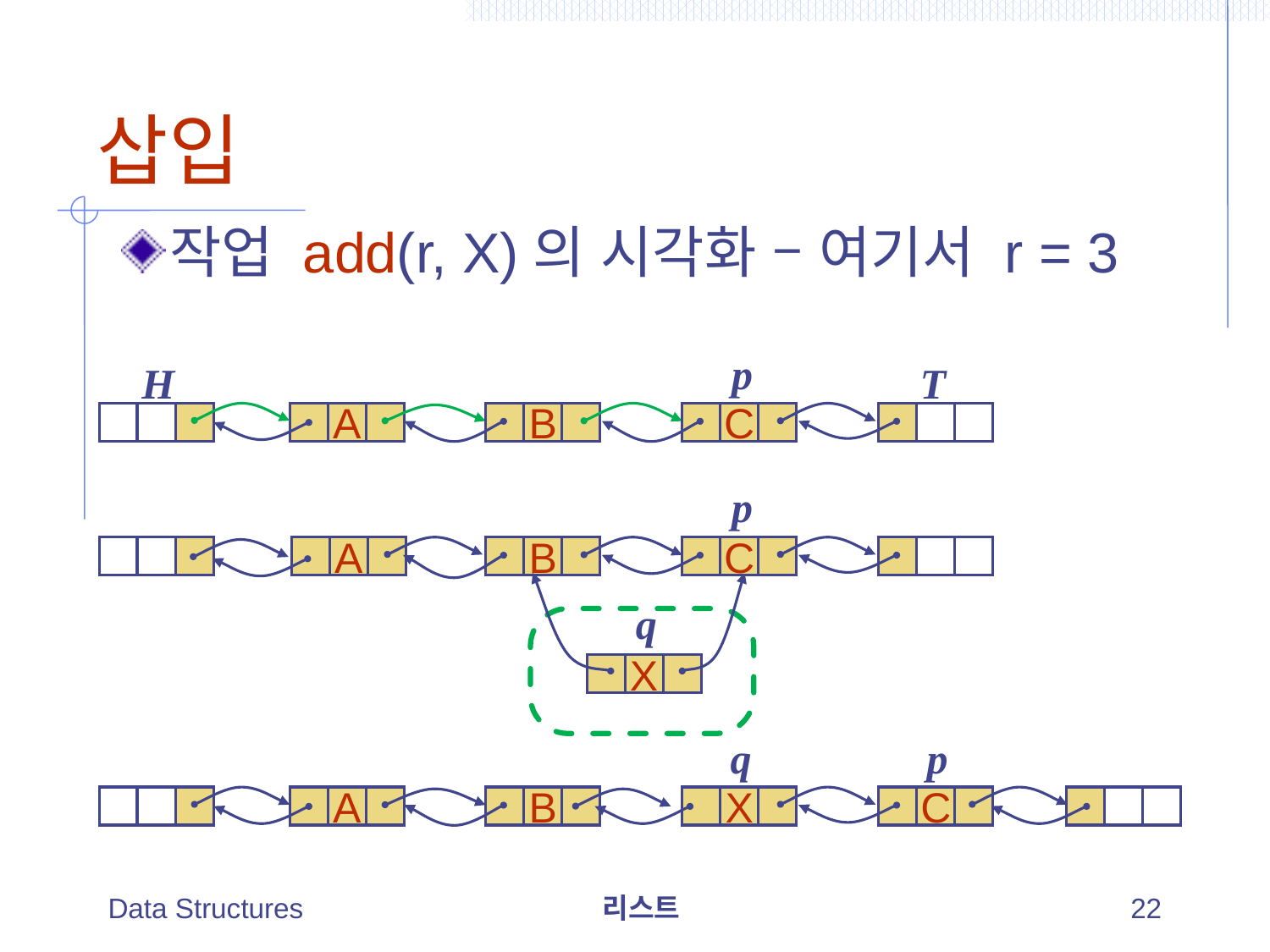

# 삽입
작업 add(r, X)의 시각화 – 여기서 r = 3
p
H
T

A

B

C

p

A

B

C

q

X

q
p

A

B

X

C

Data Structures
리스트
22